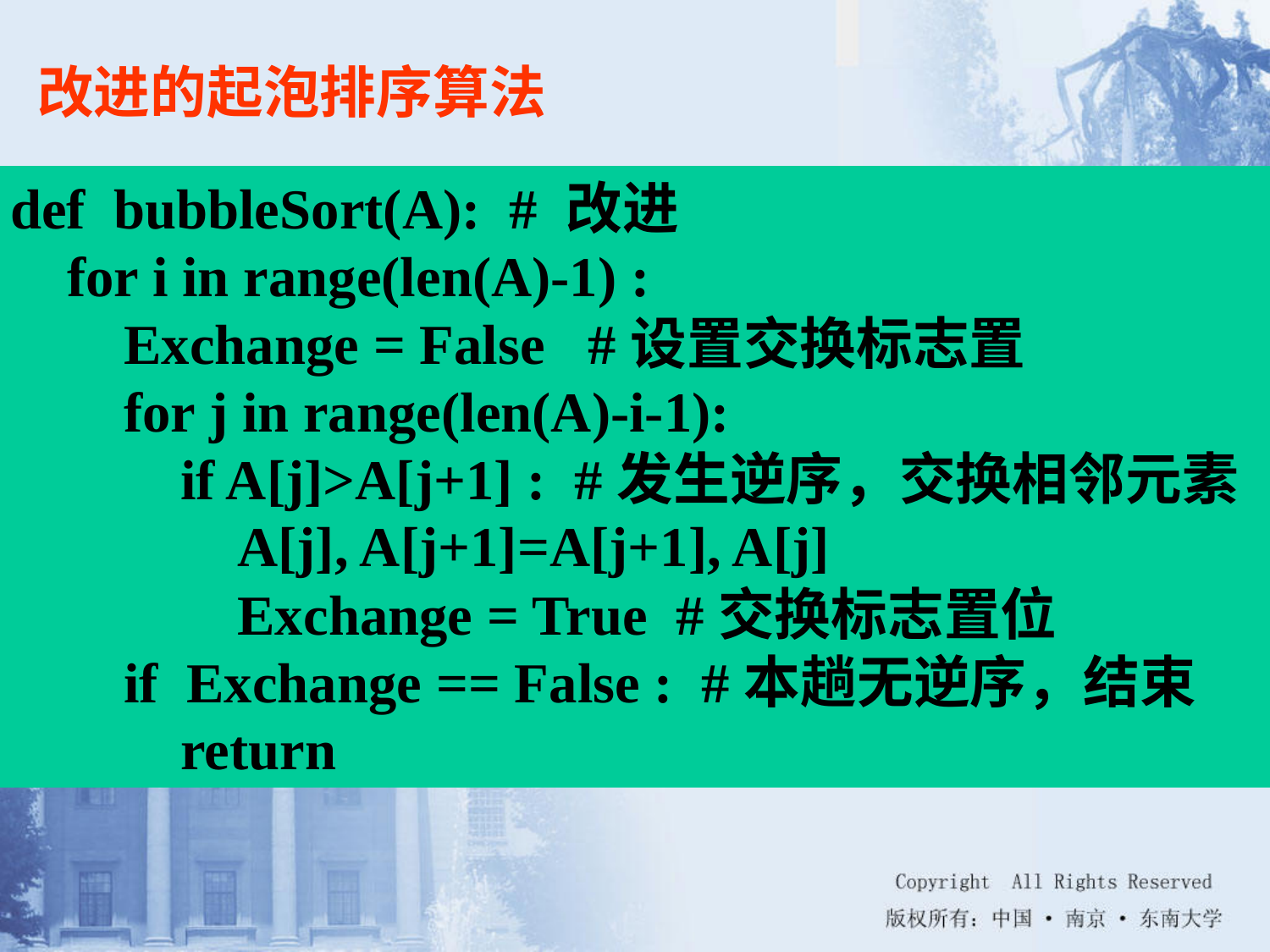

改进的起泡排序算法
def  bubbleSort(A):  # 改进
    for i in range(len(A)-1) :
        Exchange = False   #设置交换标志置
        for j in range(len(A)-i-1):
            if A[j]>A[j+1] :  #发生逆序，交换相邻元素
                A[j], A[j+1]=A[j+1], A[j]
                Exchange = True  #交换标志置位
        if  Exchange == False :  #本趟无逆序，结束
            return